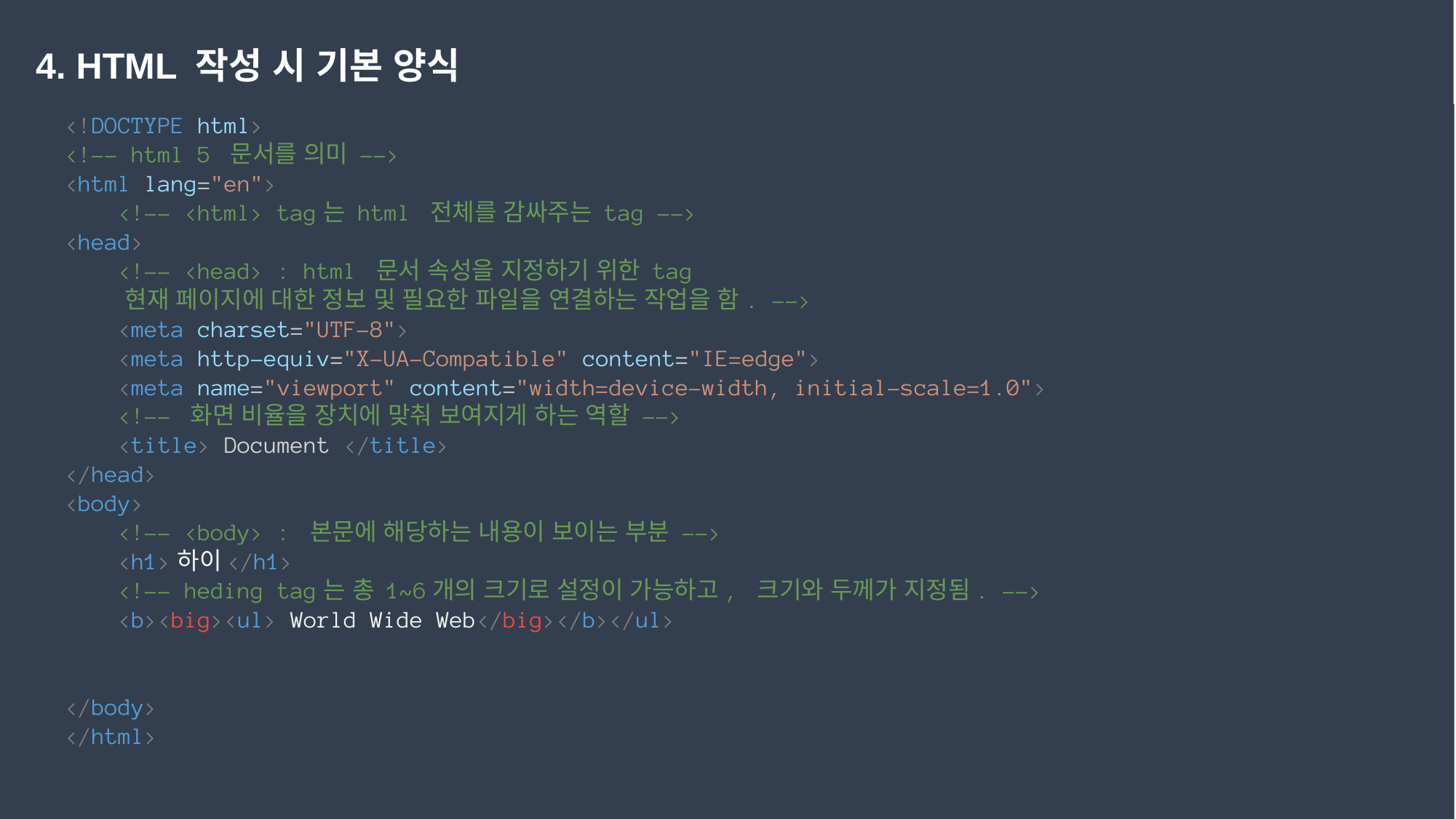

4. HTML 작성 시 기본 양식
<!DOCTYPE html>
<!-- html 5 문서를 의미 -->
<html lang="en">
    <!-- <html> tag는 html 전체를 감싸주는 tag -->
<head>
    <!-- <head> : html 문서 속성을 지정하기 위한 tag
        현재 페이지에 대한 정보 및 필요한 파일을 연결하는 작업을 함. -->
    <meta charset="UTF-8">
    <meta http-equiv="X-UA-Compatible" content="IE=edge">
    <meta name="viewport" content="width=device-width, initial-scale=1.0">
    <!-- 화면 비율을 장치에 맞춰 보여지게 하는 역할 -->
    <title> Document </title>
</head>
<body>
    <!-- <body> : 본문에 해당하는 내용이 보이는 부분 -->
    <h1>하이</h1>
    <!-- heding tag는 총 1~6개의 크기로 설정이 가능하고, 크기와 두께가 지정됨. -->
    <b><big><ul> World Wide Web</big></b></ul>
</body>
</html>

2023-02-08
권민지